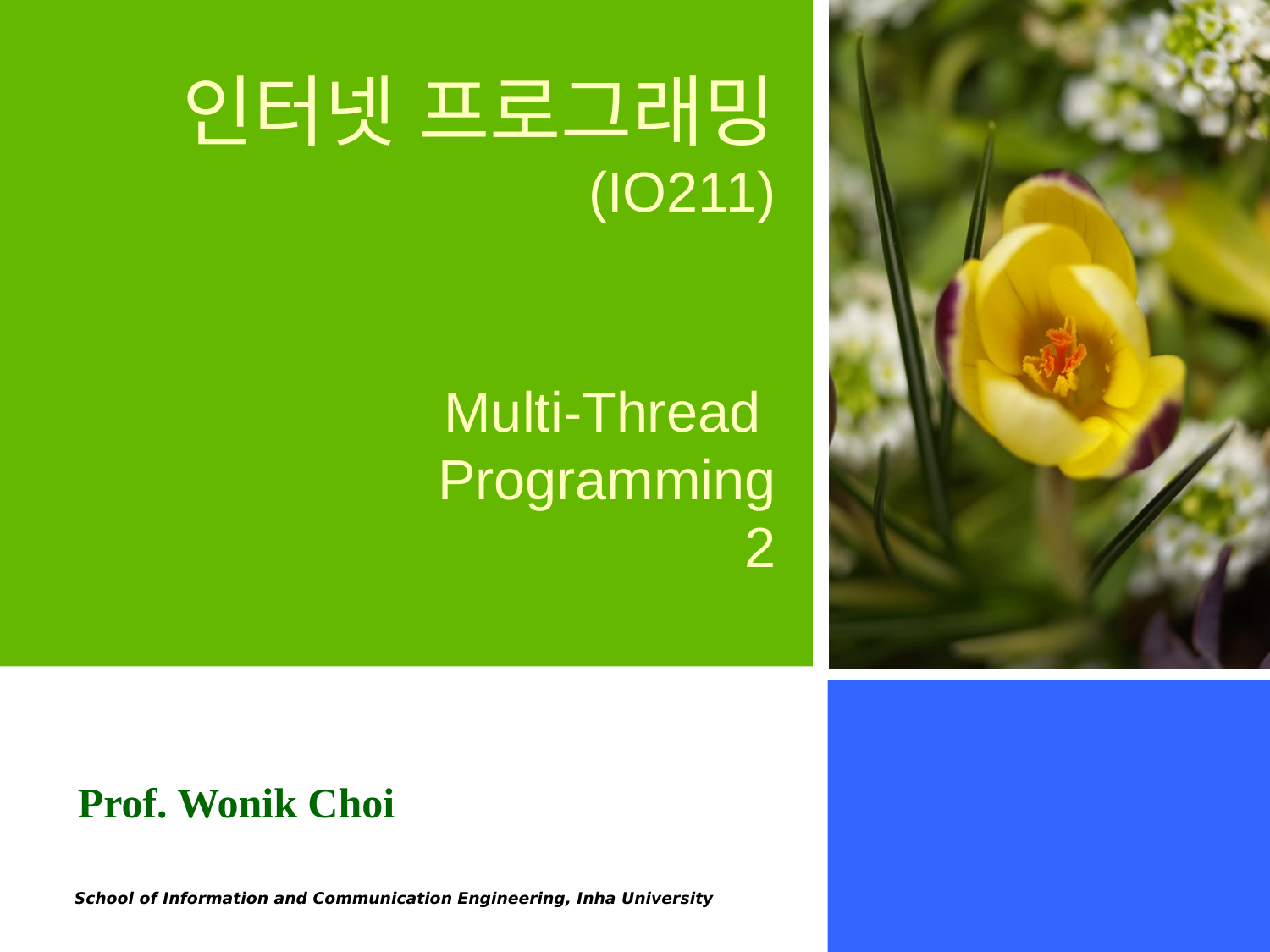

# 인터넷 프로그래밍 (IO211) Multi-Thread Programming 2

Prof. Wonik Choi